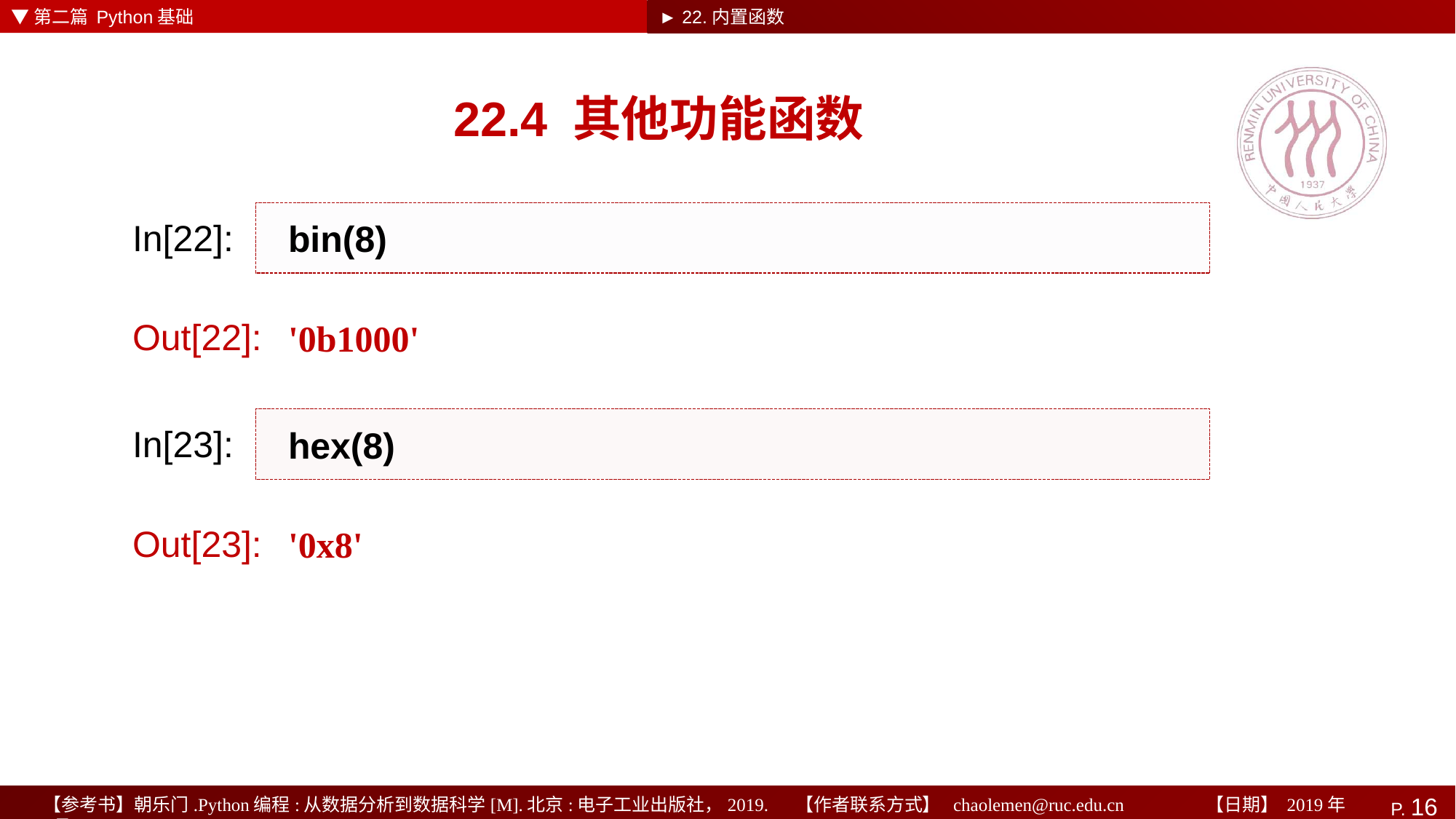

▼第二篇 Python基础
► 22.内置函数
# 22.4 其他功能函数
bin(8)
In[22]:
'0b1000'
Out[22]:
hex(8)
In[23]:
'0x8'
Out[23]: